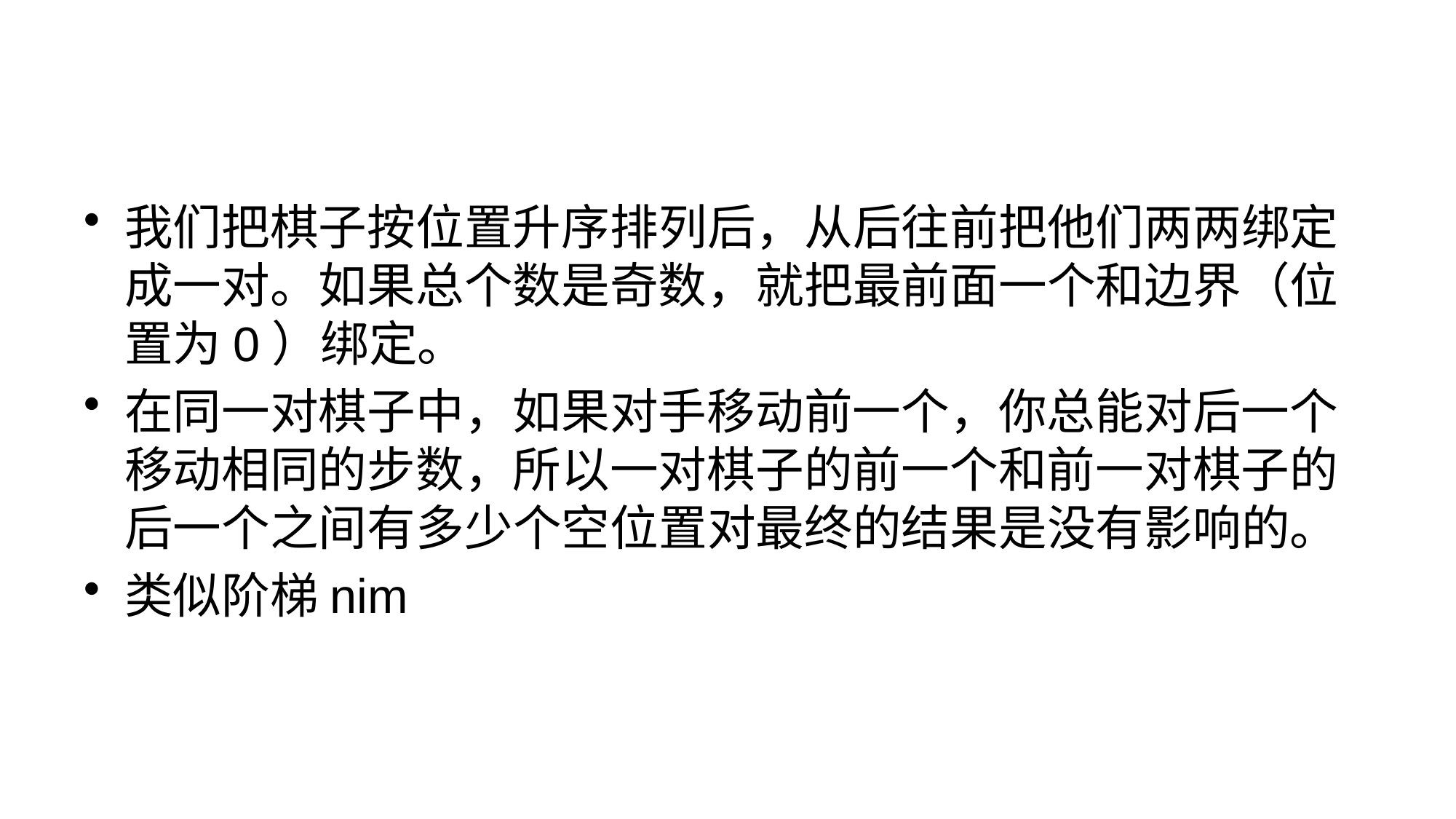

#
我们把棋子按位置升序排列后，从后往前把他们两两绑定成一对。如果总个数是奇数，就把最前面一个和边界（位置为0）绑定。
在同一对棋子中，如果对手移动前一个，你总能对后一个移动相同的步数，所以一对棋子的前一个和前一对棋子的后一个之间有多少个空位置对最终的结果是没有影响的。
类似阶梯nim